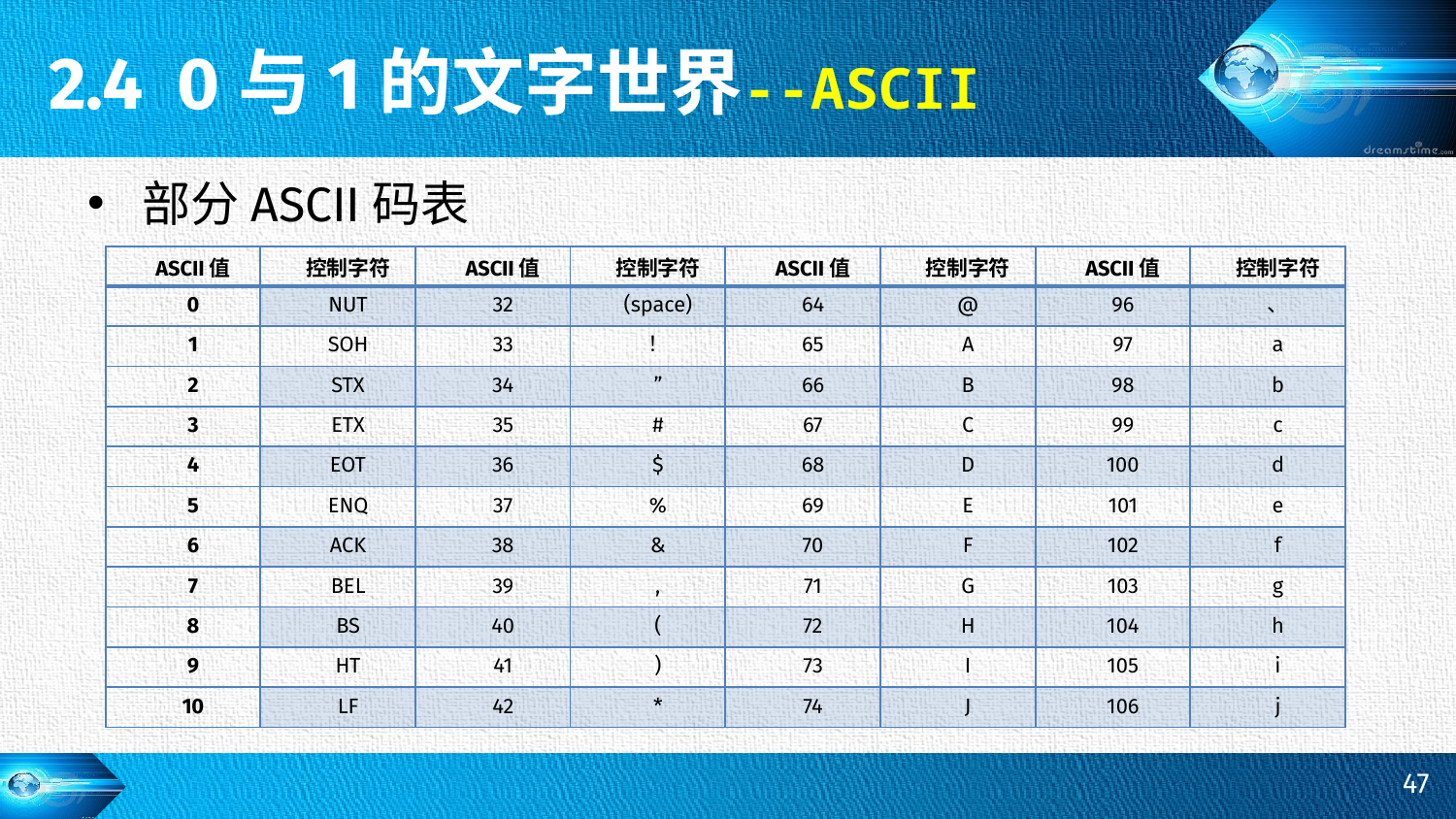

2.4  0与1的文字世界
--ASCII
部分ASCII码表
| ASCII值 | 控制字符 | ASCII值 | 控制字符 | ASCII值 | 控制字符 | ASCII值 | 控制字符 |
| --- | --- | --- | --- | --- | --- | --- | --- |
| 0 | NUT | 32 | (space) | 64 | @ | 96 | 、 |
| 1 | SOH | 33 | ！ | 65 | A | 97 | a |
| 2 | STX | 34 | ” | 66 | B | 98 | b |
| 3 | ETX | 35 | # | 67 | C | 99 | c |
| 4 | EOT | 36 | $ | 68 | D | 100 | d |
| 5 | ENQ | 37 | % | 69 | E | 101 | e |
| 6 | ACK | 38 | & | 70 | F | 102 | f |
| 7 | BEL | 39 | , | 71 | G | 103 | g |
| 8 | BS | 40 | ( | 72 | H | 104 | h |
| 9 | HT | 41 | ) | 73 | I | 105 | i |
| 10 | LF | 42 | \* | 74 | J | 106 | j |
47